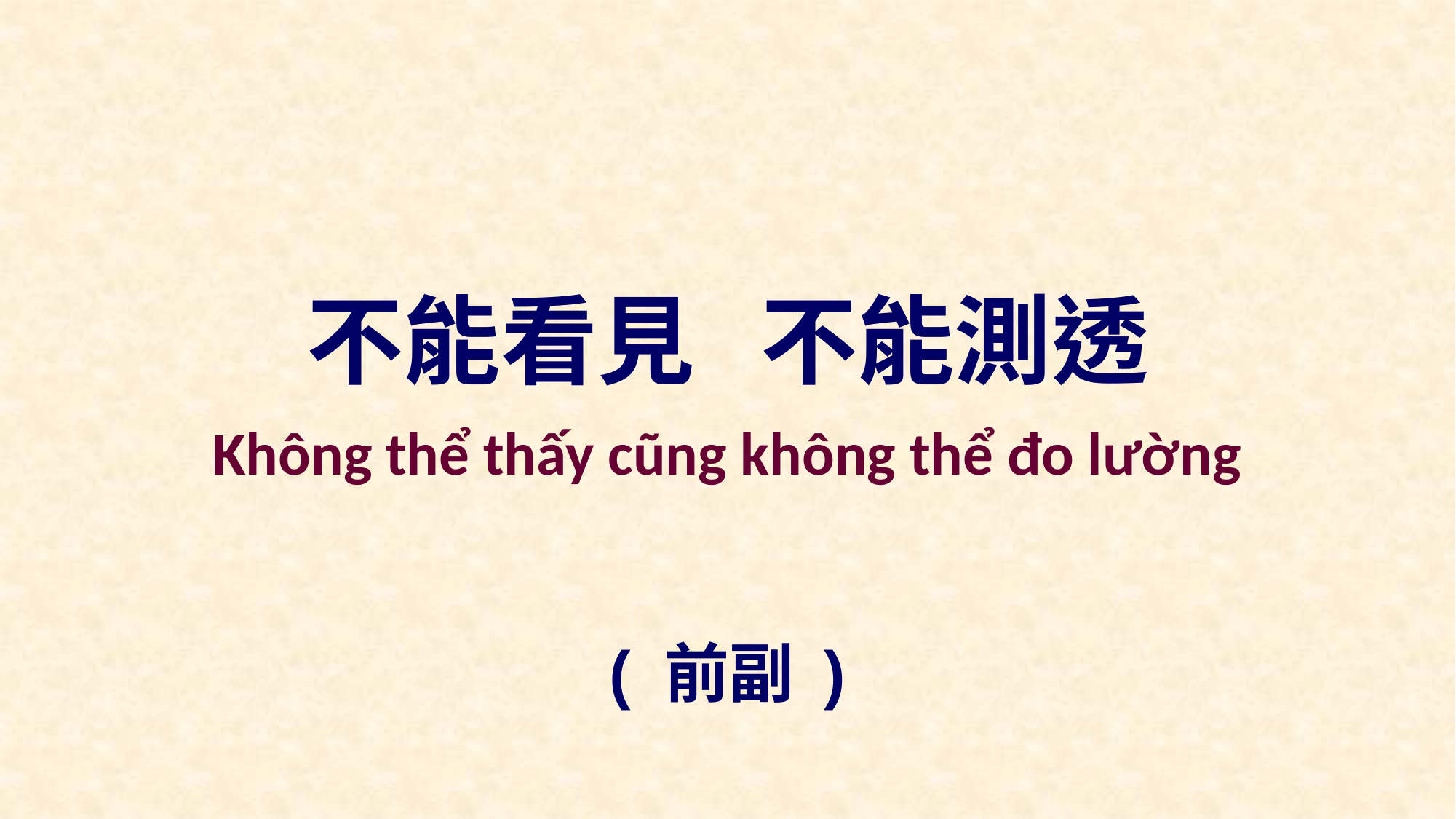

不能看見   不能測透
Không thể thấy cũng không thể đo lường
( 前副 )